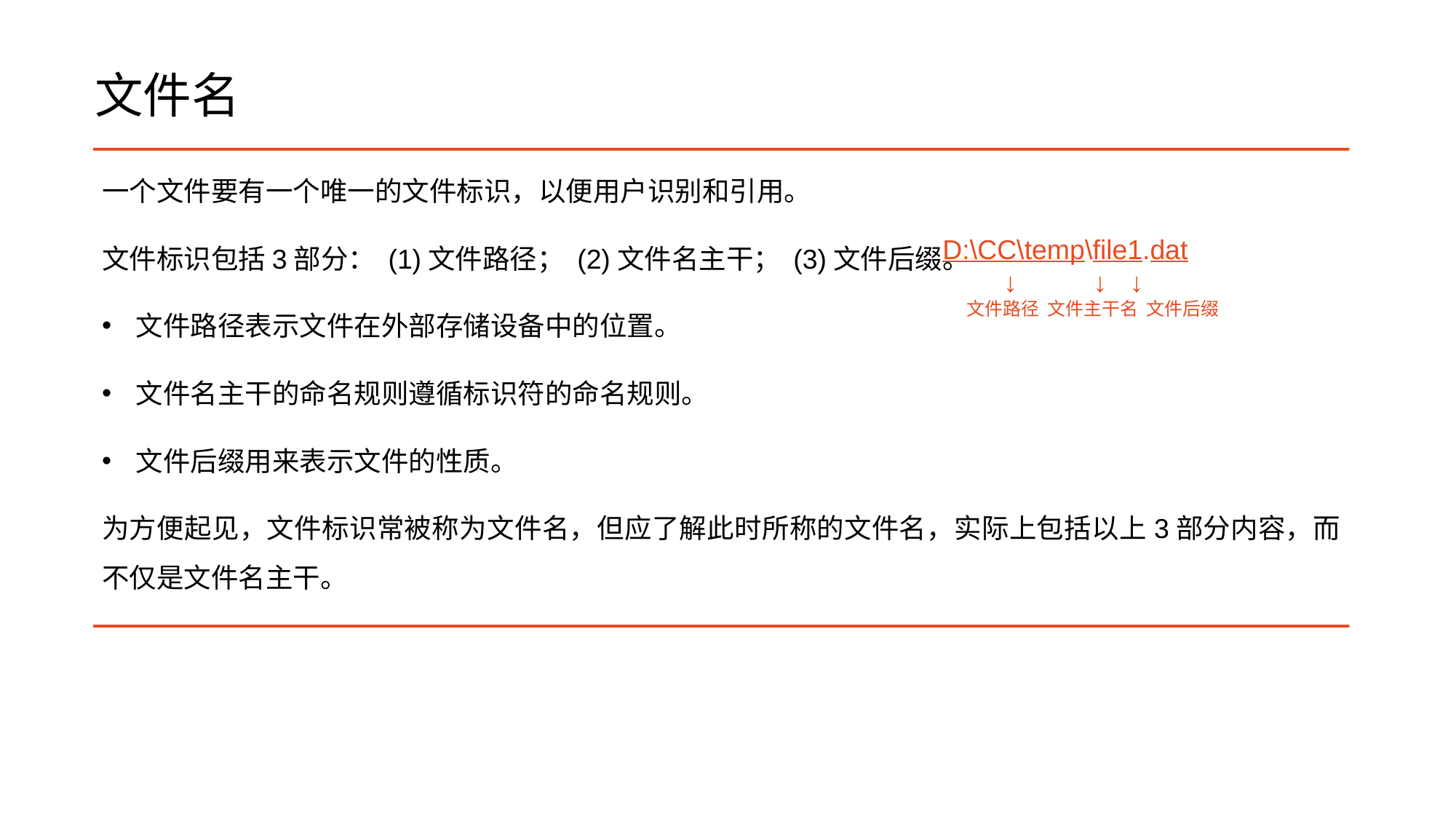

# 文件名
一个文件要有一个唯一的文件标识，以便用户识别和引用。
文件标识包括3部分： (1)文件路径； (2)文件名主干； (3)文件后缀。
文件路径表示文件在外部存储设备中的位置。
文件名主干的命名规则遵循标识符的命名规则。
文件后缀用来表示文件的性质。
为方便起见，文件标识常被称为文件名，但应了解此时所称的文件名，实际上包括以上3部分内容，而不仅是文件名主干。
D:\CC\temp\file1.dat
        ↓          ↓   ↓
     文件路径  文件主干名  文件后缀